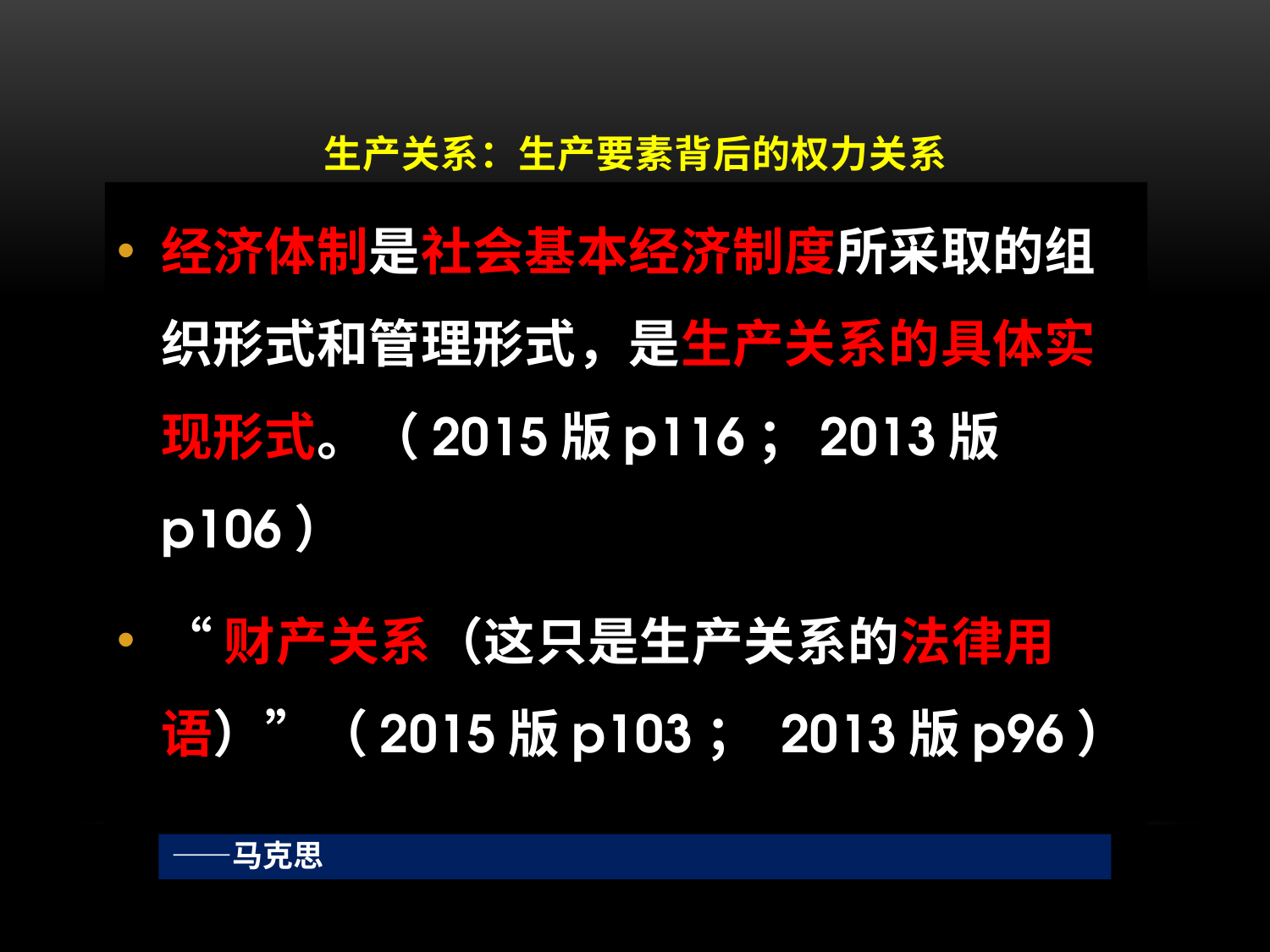

# 生产关系：生产要素背后的权力关系
生产关系作为生产中人与人之间的关系，不是物，“可是这些关系总是同物结合着，并且作为物出现”。     （2015版教材 p112； 2013版教材 p103）
经济体制是社会基本经济制度所采取的组织形式和管理形式，是生产关系的具体实现形式。（2015版p116；2013版p106）
“财产关系（这只是生产关系的法律用语）”（2015版p103； 2013版p96）
“资本不是物，而是一定的、社会的、属于一定历史社会形态的生产关系，后者体现在一个物上，并赋予这个物以独特的社会性质。”                 ——马克思
“黑人就是黑人。只有在一定的关系下,他才成为奴隶。纺纱机是纺棉花的机器。只有在一定的关系下,它才成为资本。脱离了这种关系,它也就不是资本了。”——马克思